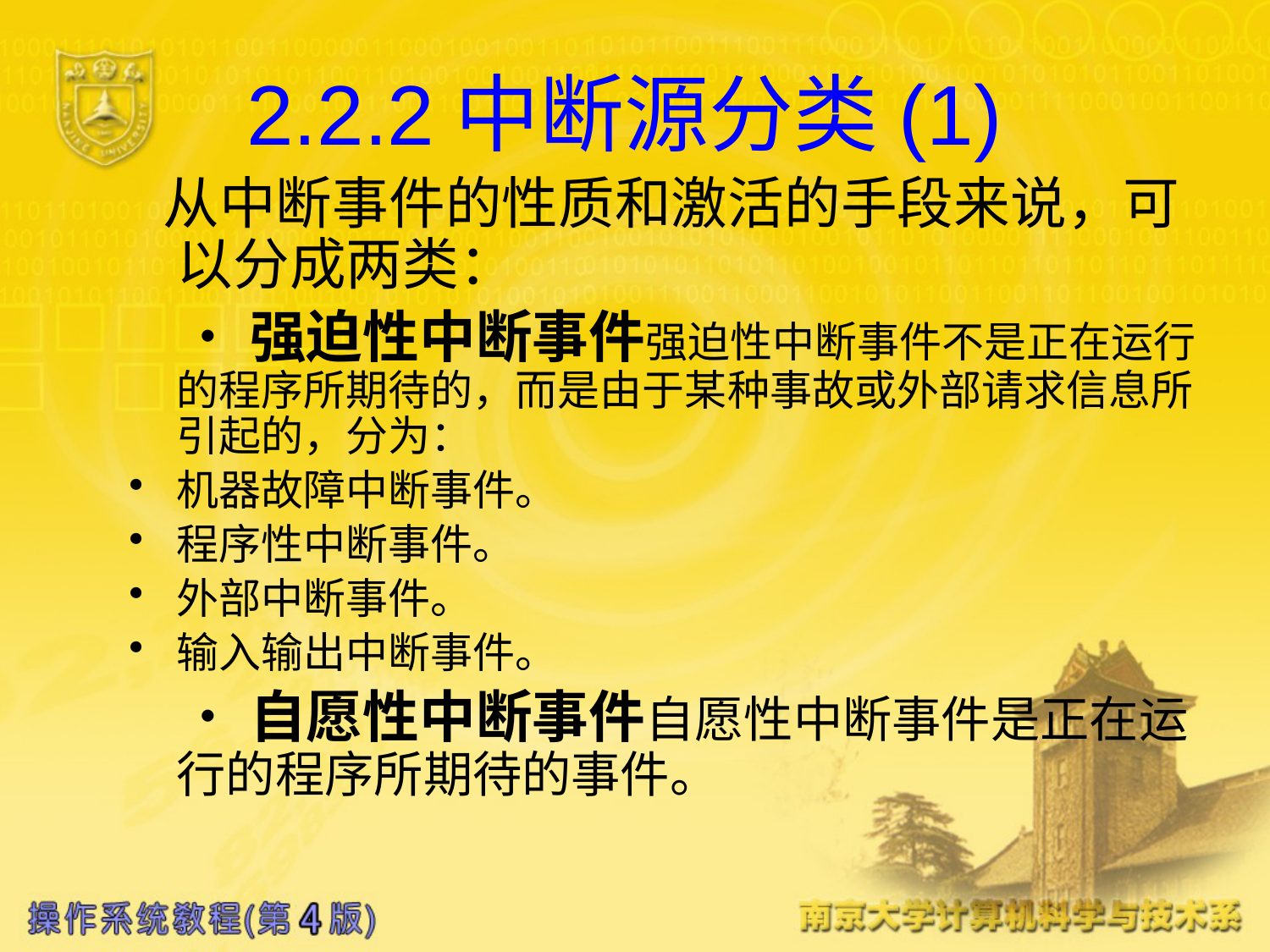

# 2.2.2中断源分类(1)
  从中断事件的性质和激活的手段来说，可以分成两类：
    •强迫性中断事件强迫性中断事件不是正在运行的程序所期待的，而是由于某种事故或外部请求信息所引起的，分为：
机器故障中断事件。
程序性中断事件。
外部中断事件。
输入输出中断事件。
    •自愿性中断事件自愿性中断事件是正在运行的程序所期待的事件。